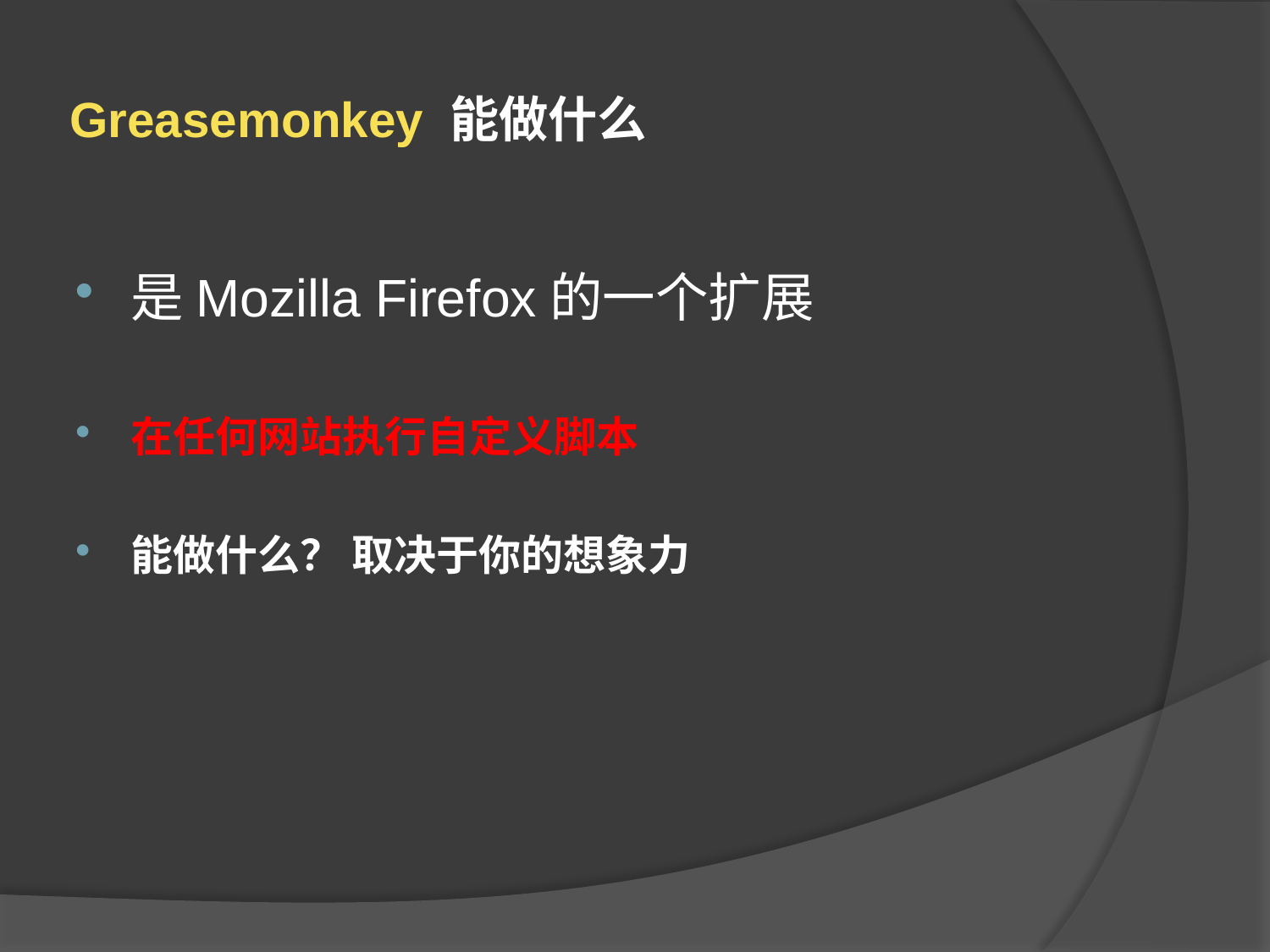

# Greasemonkey 能做什么
是Mozilla Firefox的一个扩展

在任何网站执行自定义脚本

能做什么？ 取决于你的想象力